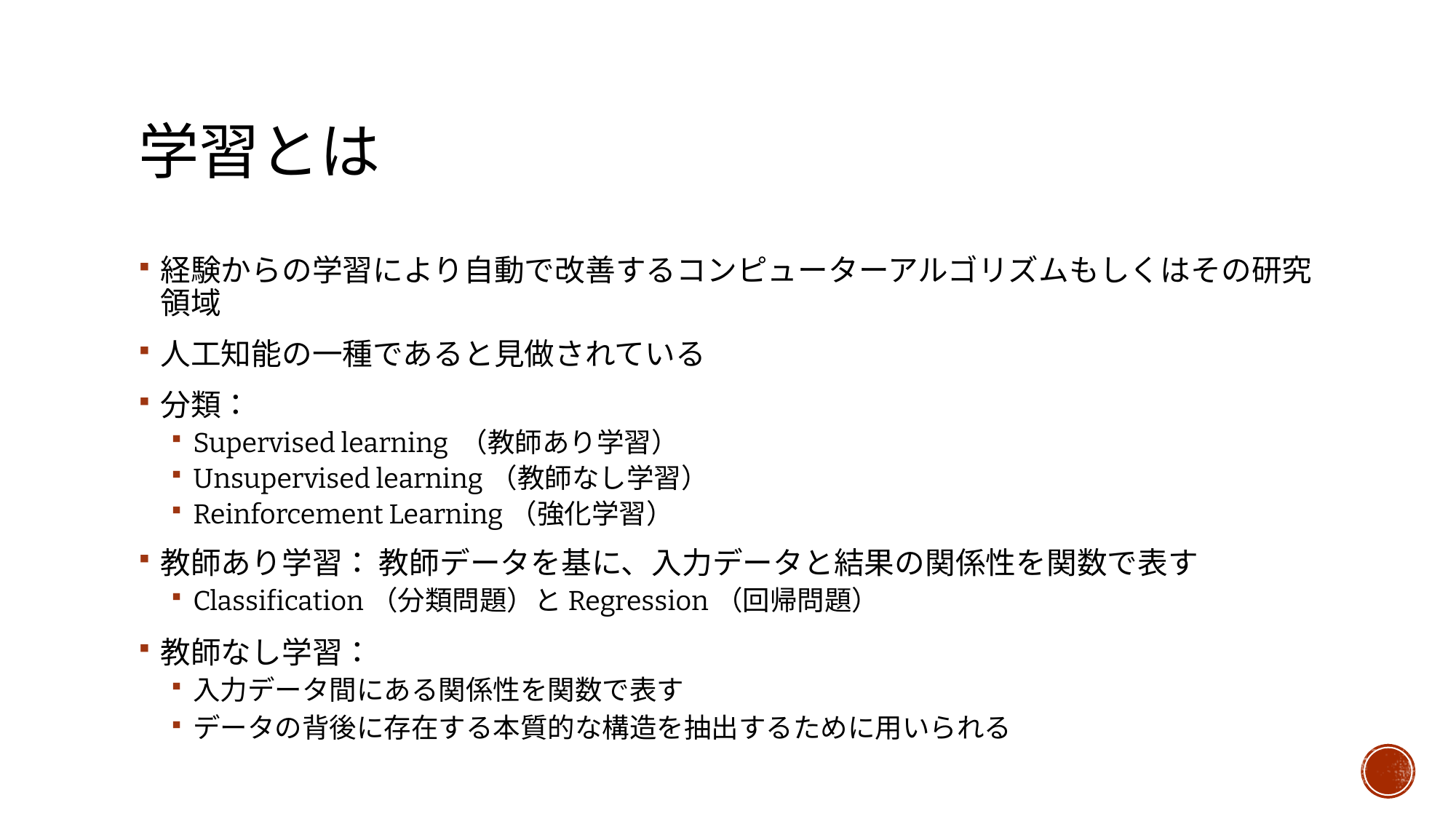

# 学習とは
経験からの学習により自動で改善するコンピューターアルゴリズムもしくはその研究領域
人工知能の一種であると見做されている
分類：
Supervised learning （教師あり学習）
Unsupervised learning（教師なし学習）
Reinforcement Learning（強化学習）
教師あり学習： 教師データを基に、入力データと結果の関係性を関数で表す
Classification（分類問題）とRegression（回帰問題）
教師なし学習：
入力データ間にある関係性を関数で表す
データの背後に存在する本質的な構造を抽出するために用いられる